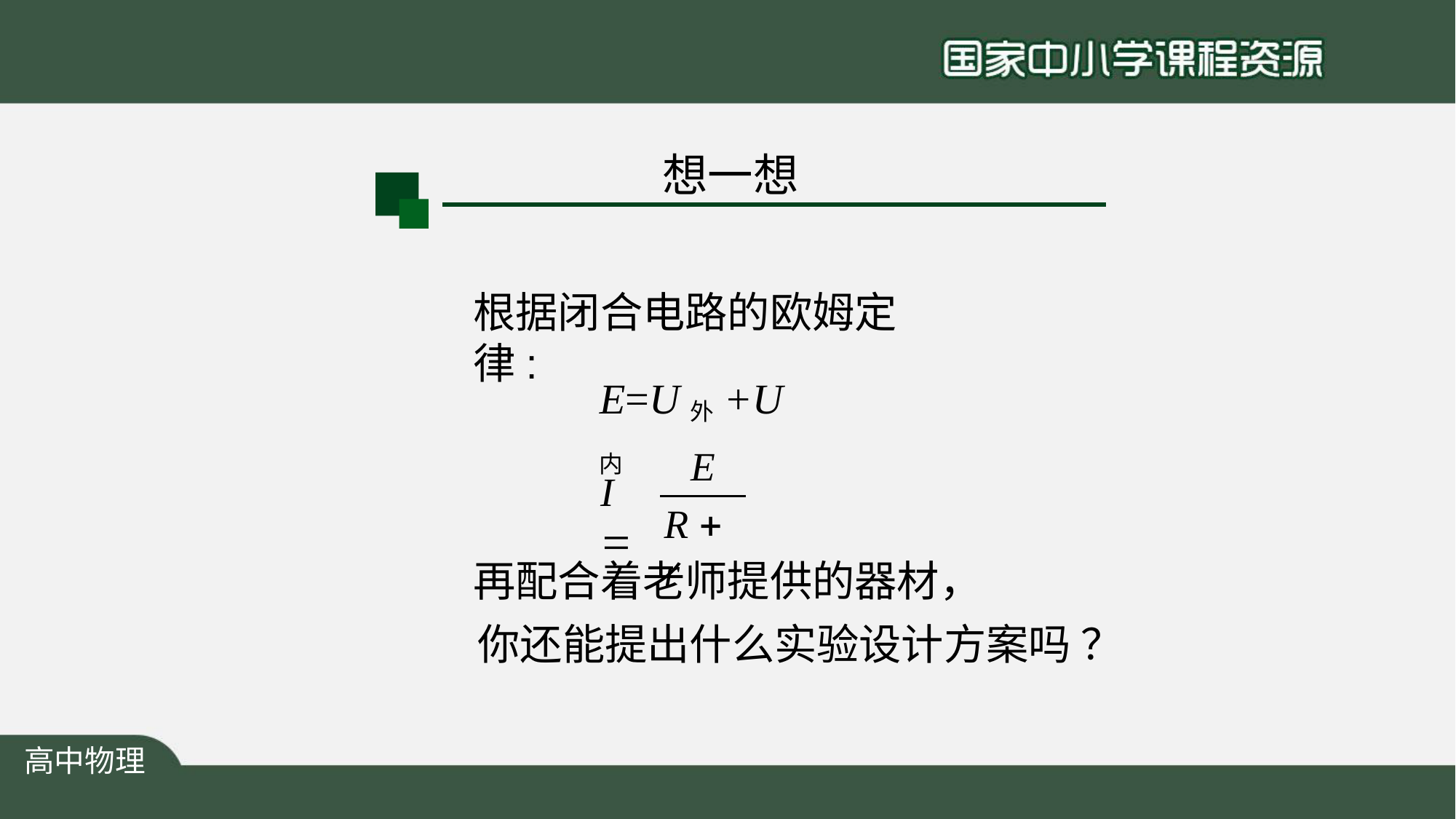

想一想

# 根据闭合电路的欧姆定律:
E=U外+U内
E
I =
R + r

再配合着老师提供的器材，
你还能提出什么实验设计方案吗 ？
高中物理